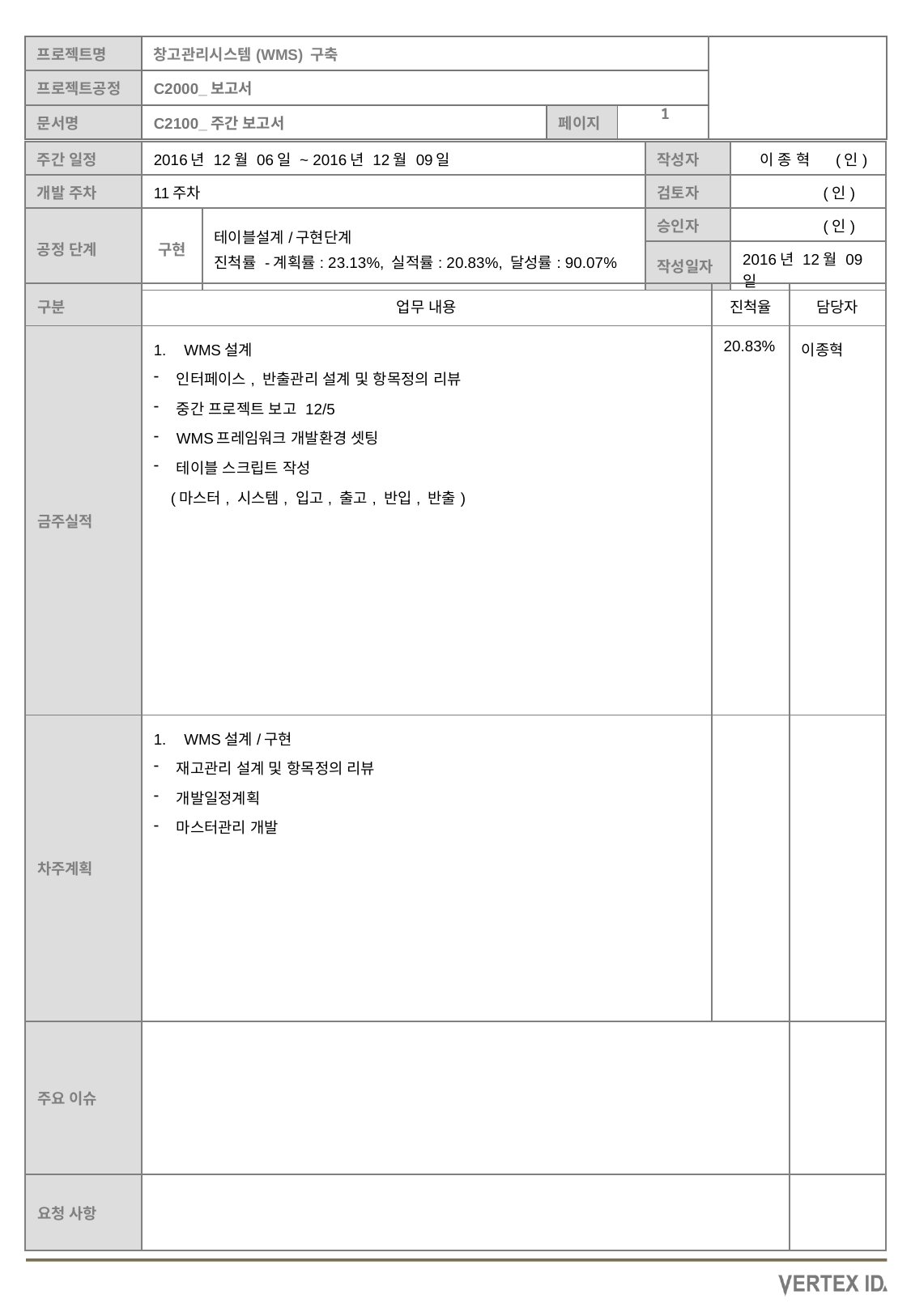

| 주간 일정 | 2016년 12월 06일 ~ 2016년 12월 09일 |  | 작성자 | 이 종 혁 (인) |
| --- | --- | --- | --- | --- |
| 개발 주차 | 11주차 |  | 검토자 | (인) |
| 공정 단계 | 구현 | 테이블설계/구현단계 진척률 -계획률: 23.13%, 실적률: 20.83%, 달성률: 90.07% | 승인자 | (인) |
|  |  |  | 작성일자 | 2016년 12월 09일 |
| 구분 | 업무 내용 | 진척율 | 담당자 |
| --- | --- | --- | --- |
| 금주실적 | WMS설계 인터페이스, 반출관리 설계 및 항목정의 리뷰 중간 프로젝트 보고 12/5 WMS프레임워크 개발환경 셋팅 테이블 스크립트 작성 (마스터, 시스템, 입고, 출고, 반입, 반출) | 20.83% | 이종혁 |
| 차주계획 | WMS설계/구현 재고관리 설계 및 항목정의 리뷰 개발일정계획 마스터관리 개발 |  |  |
| 주요 이슈 |  |  |  |
| 요청 사항 |  |  |  |